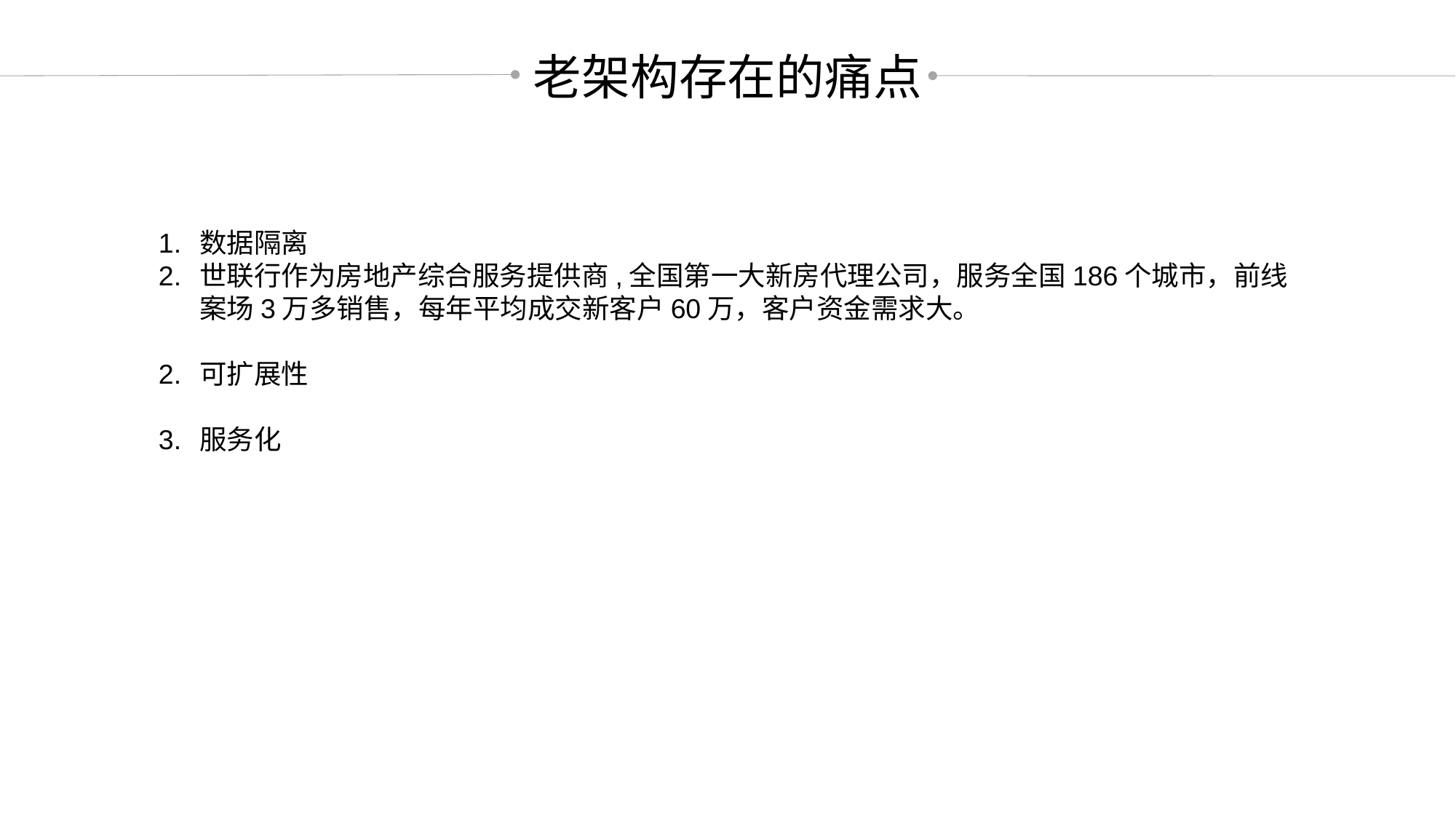

老架构存在的痛点
数据隔离
世联行作为房地产综合服务提供商,全国第一大新房代理公司，服务全国186个城市，前线案场3万多销售，每年平均成交新客户60万，客户资金需求大。

可扩展性

服务化